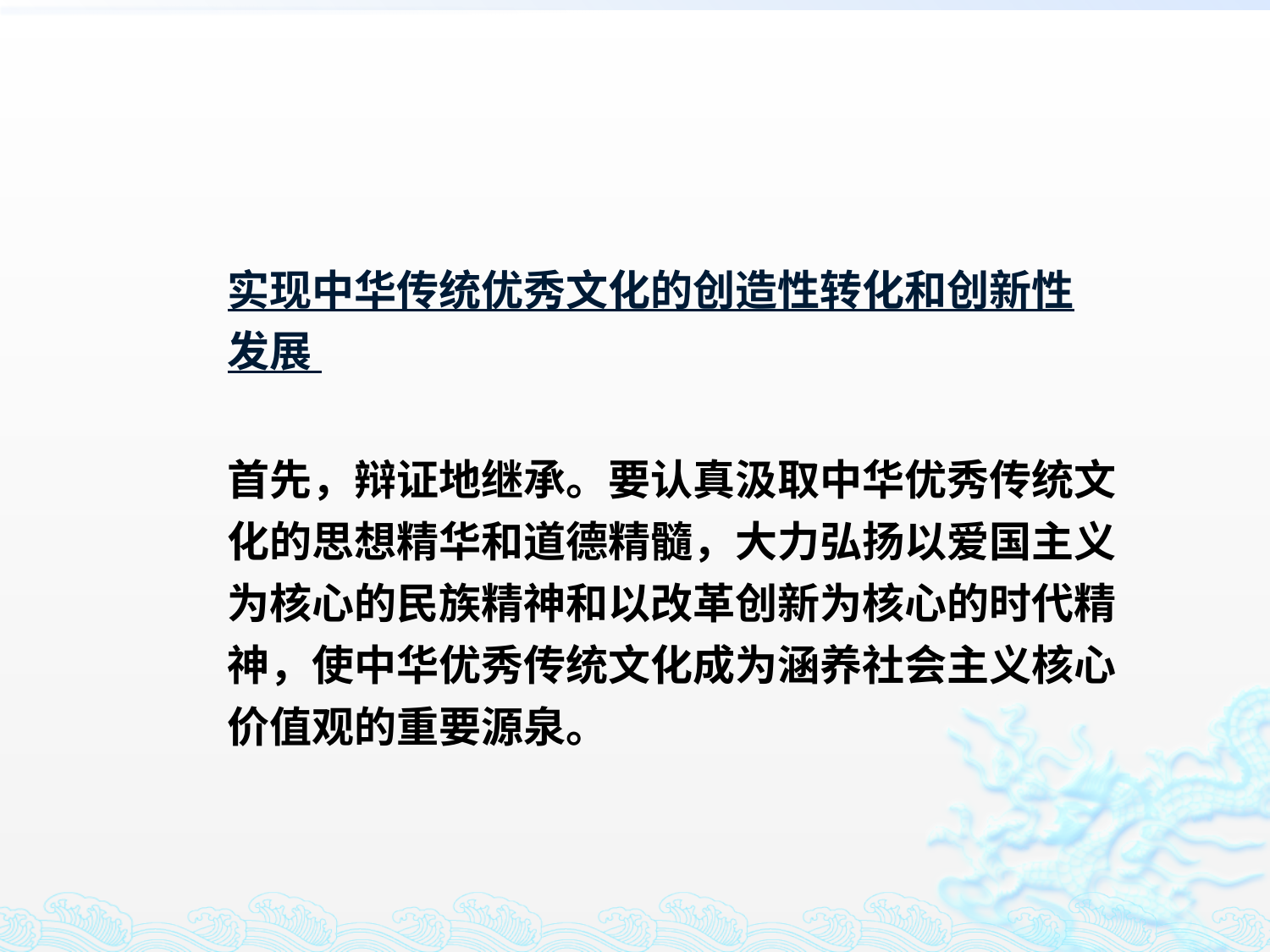

实现中华传统优秀文化的创造性转化和创新性发展
首先，辩证地继承。要认真汲取中华优秀传统文化的思想精华和道德精髓，大力弘扬以爱国主义为核心的民族精神和以改革创新为核心的时代精神，使中华优秀传统文化成为涵养社会主义核心价值观的重要源泉。